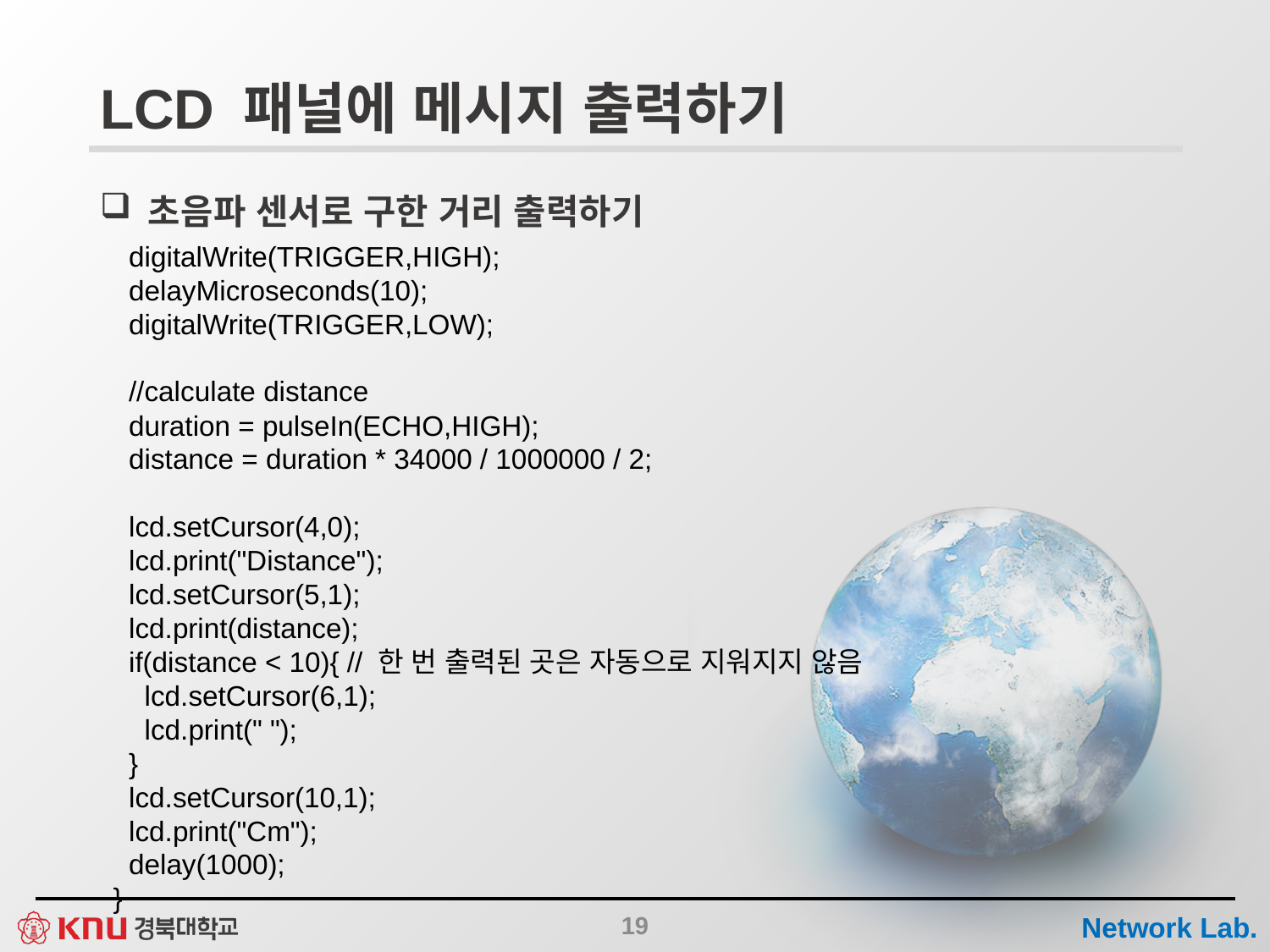

# LCD 패널에 메시지 출력하기
 초음파 센서로 구한 거리 출력하기
  digitalWrite(TRIGGER,HIGH);
  delayMicroseconds(10);
  digitalWrite(TRIGGER,LOW);

  //calculate distance
  duration = pulseIn(ECHO,HIGH);
  distance = duration * 34000 / 1000000 / 2;

  lcd.setCursor(4,0);
  lcd.print("Distance");
  lcd.setCursor(5,1);
  lcd.print(distance);
  if(distance < 10){ // 한 번 출력된 곳은 자동으로 지워지지 않음
    lcd.setCursor(6,1);
    lcd.print(" ");
  }
  lcd.setCursor(10,1);
  lcd.print("Cm");
  delay(1000);
}
19